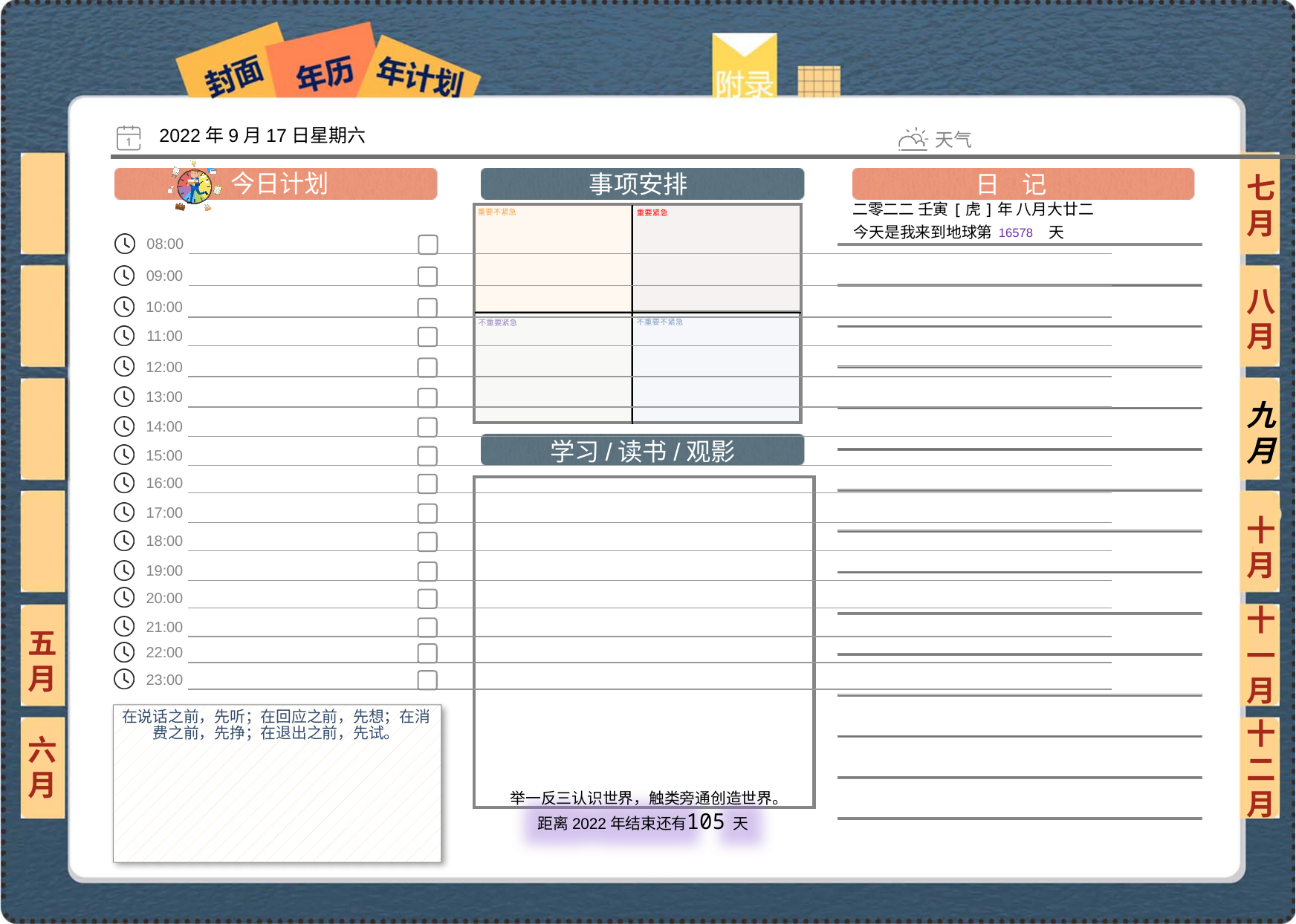

2022年9月17日星期六
七月
二零二二 壬寅[虎]年 八月大廿二
16578
八月
九月
十月
十一月
五月
在说话之前，先听；在回应之前，先想；在消费之前，先挣；在退出之前，先试。

六月
十二月
105
 举一反三认识世界，触类旁通创造世界。